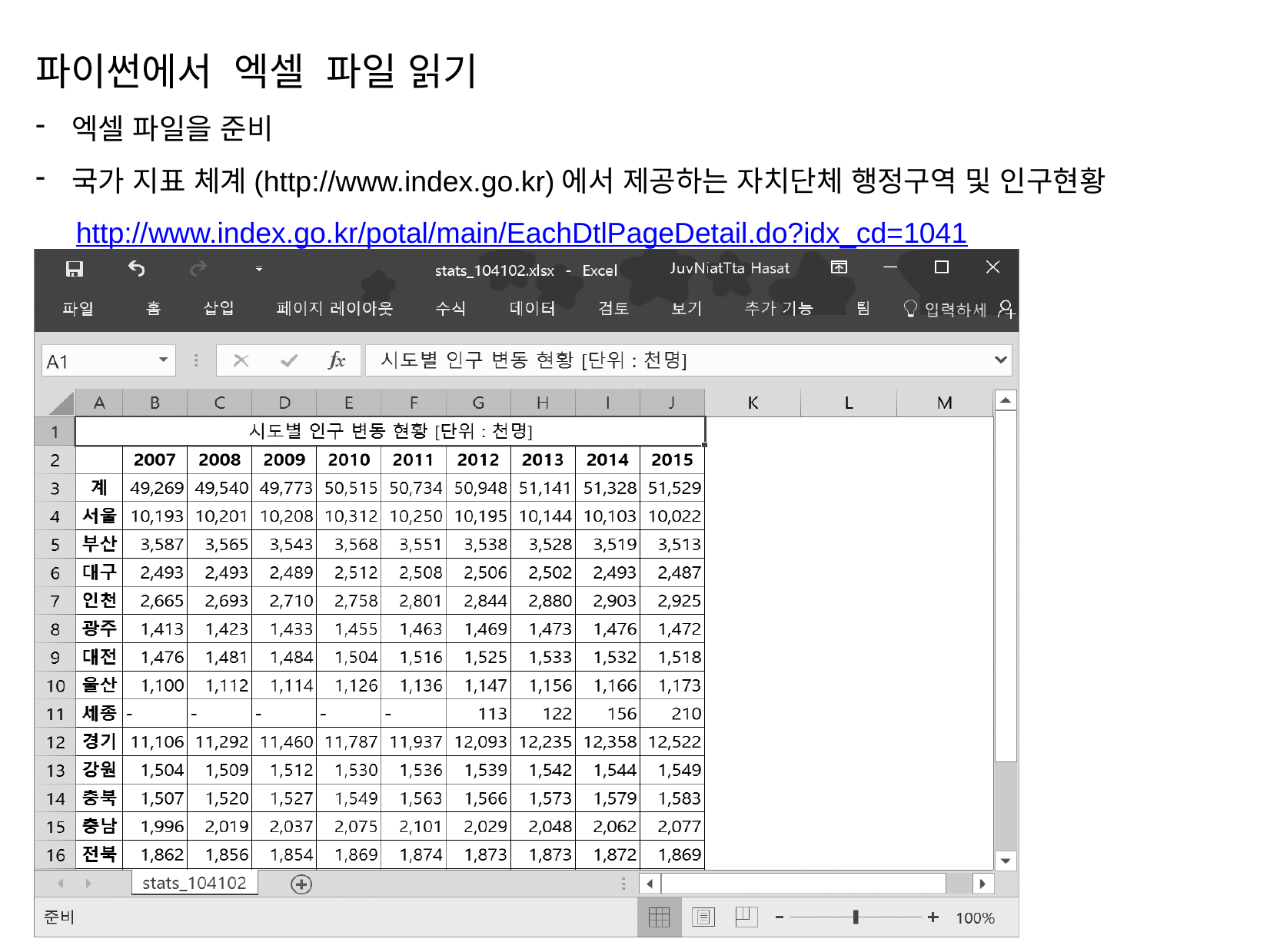

파이썬에서  엑셀  파일 읽기
엑셀 파일을 준비
국가 지표 체계(http://www.index.go.kr)에서 제공하는 자치단체 행정구역 및 인구현황
     http://www.index.go.kr/potal/main/EachDtlPageDetail.do?idx_cd=1041